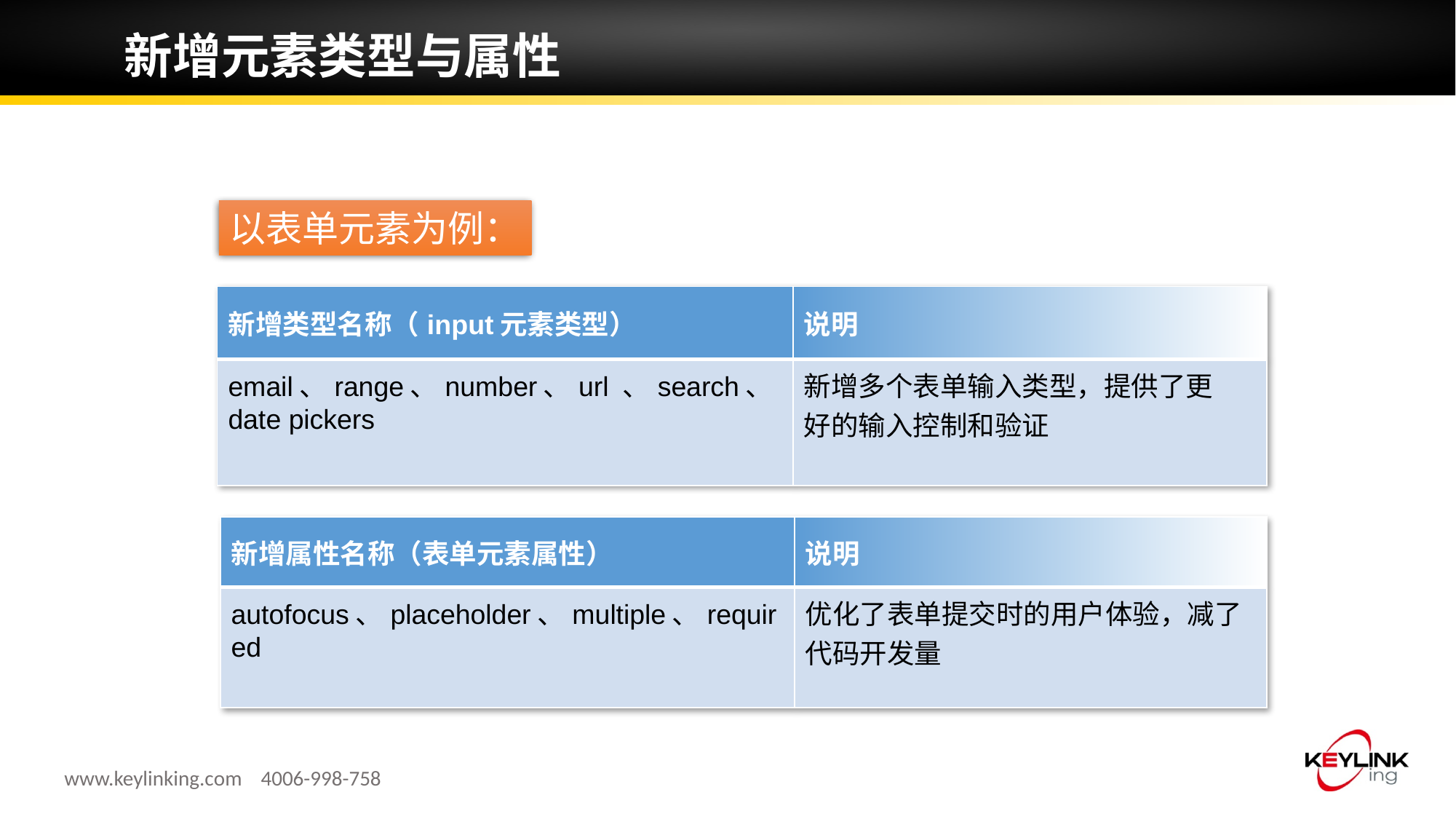

# 新增元素类型与属性
以表单元素为例：
| 新增类型名称（input元素类型） | 说明 |
| --- | --- |
| email、range、number、url 、search、date pickers | 新增多个表单输入类型，提供了更 好的输入控制和验证 |
| 新增属性名称（表单元素属性） | 说明 |
| --- | --- |
| autofocus、placeholder、multiple、required | 优化了表单提交时的用户体验，减了代码开发量 |